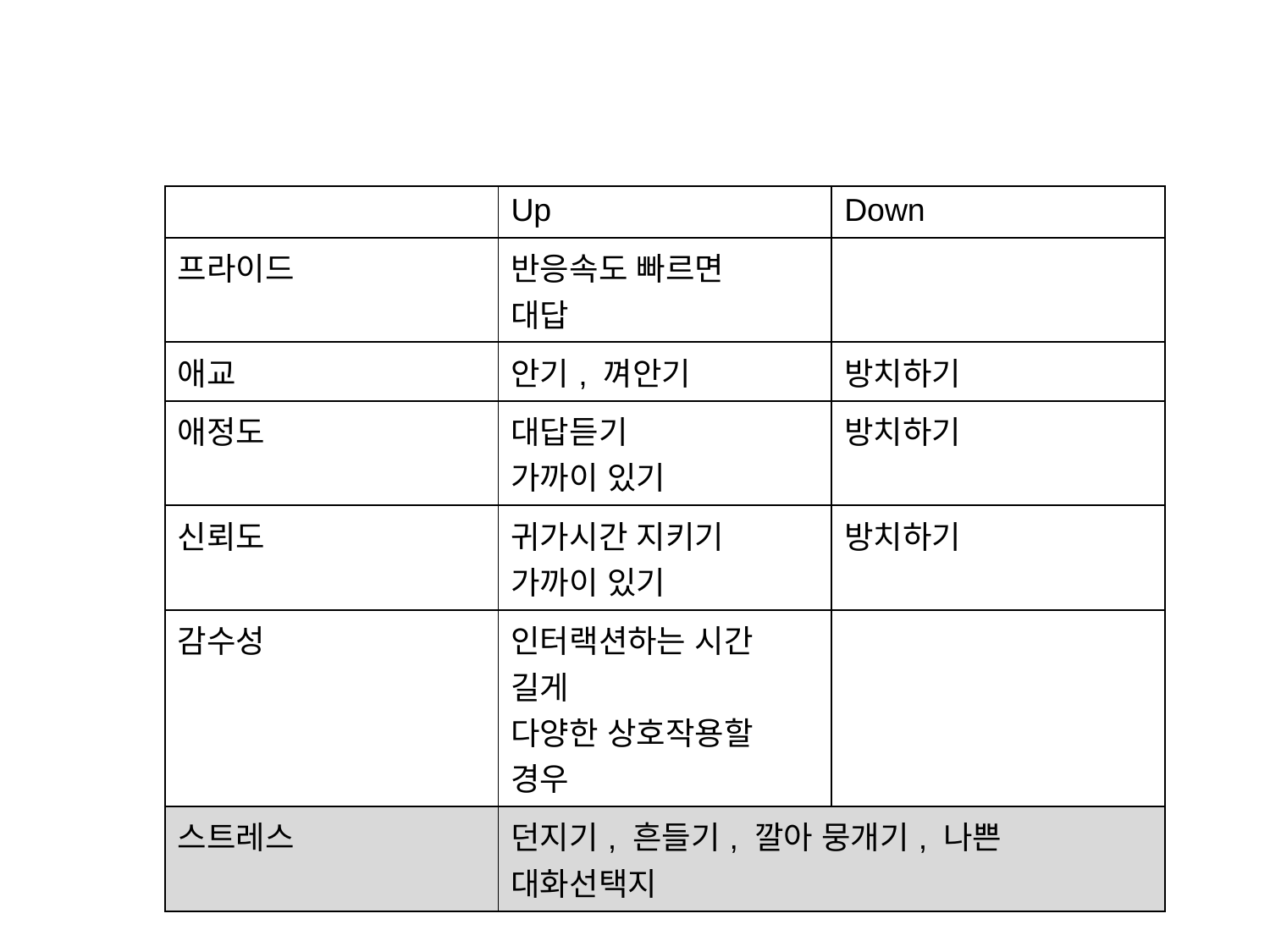

|  | Up | Down |
| --- | --- | --- |
| 프라이드 | 반응속도 빠르면 대답 |  |
| 애교 | 안기, 껴안기 | 방치하기 |
| 애정도 | 대답듣기 가까이 있기 | 방치하기 |
| 신뢰도 | 귀가시간 지키기 가까이 있기 | 방치하기 |
| 감수성 | 인터랙션하는 시간 길게 다양한 상호작용할 경우 |  |
| 스트레스 | 던지기, 흔들기, 깔아 뭉개기, 나쁜 대화선택지 |  |